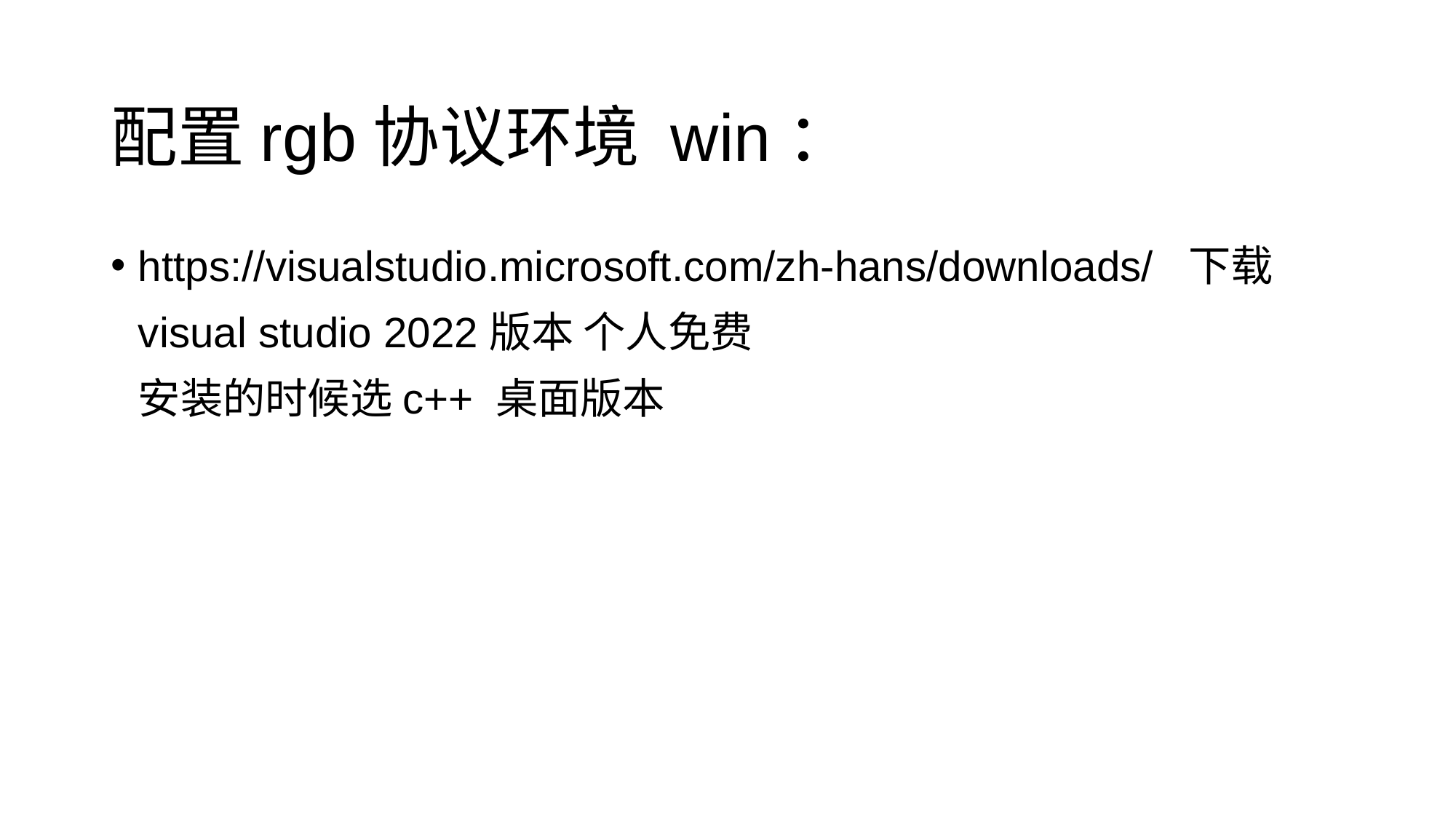

# 配置rgb协议环境 win：
https://visualstudio.microsoft.com/zh-hans/downloads/  下载visual studio 2022版本 个人免费
安装的时候选c++ 桌面版本